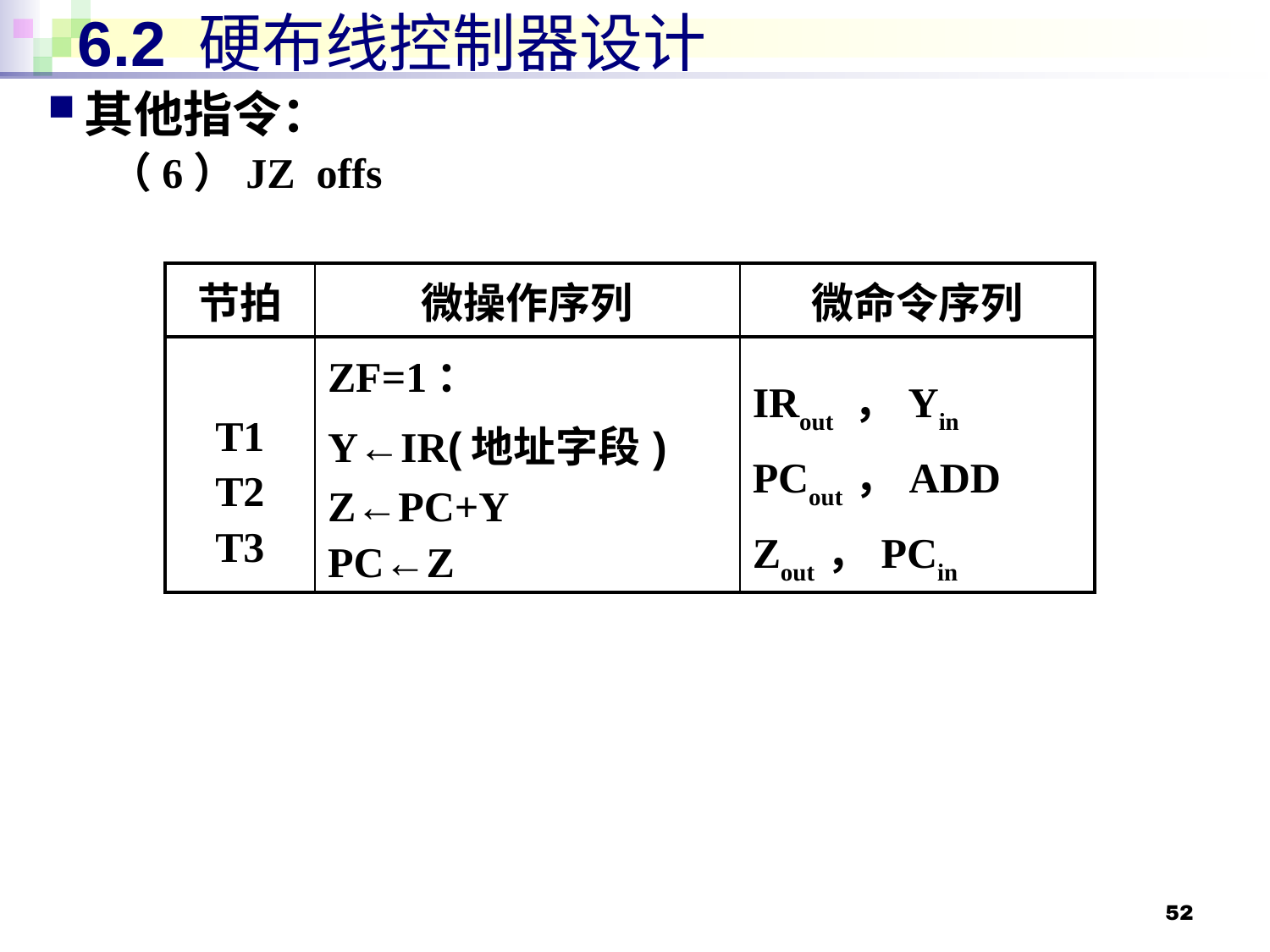

# 6.2 硬布线控制器设计
其他指令：
（6）JZ  offs
| 节拍 | 微操作序列 | 微命令序列 |
| --- | --- | --- |
| T1 T2 T3 | ZF=1： Y←IR(地址字段) Z←PC+Y PC←Z | IRout ，Yin PCout ，ADD Zout ，PCin |
52